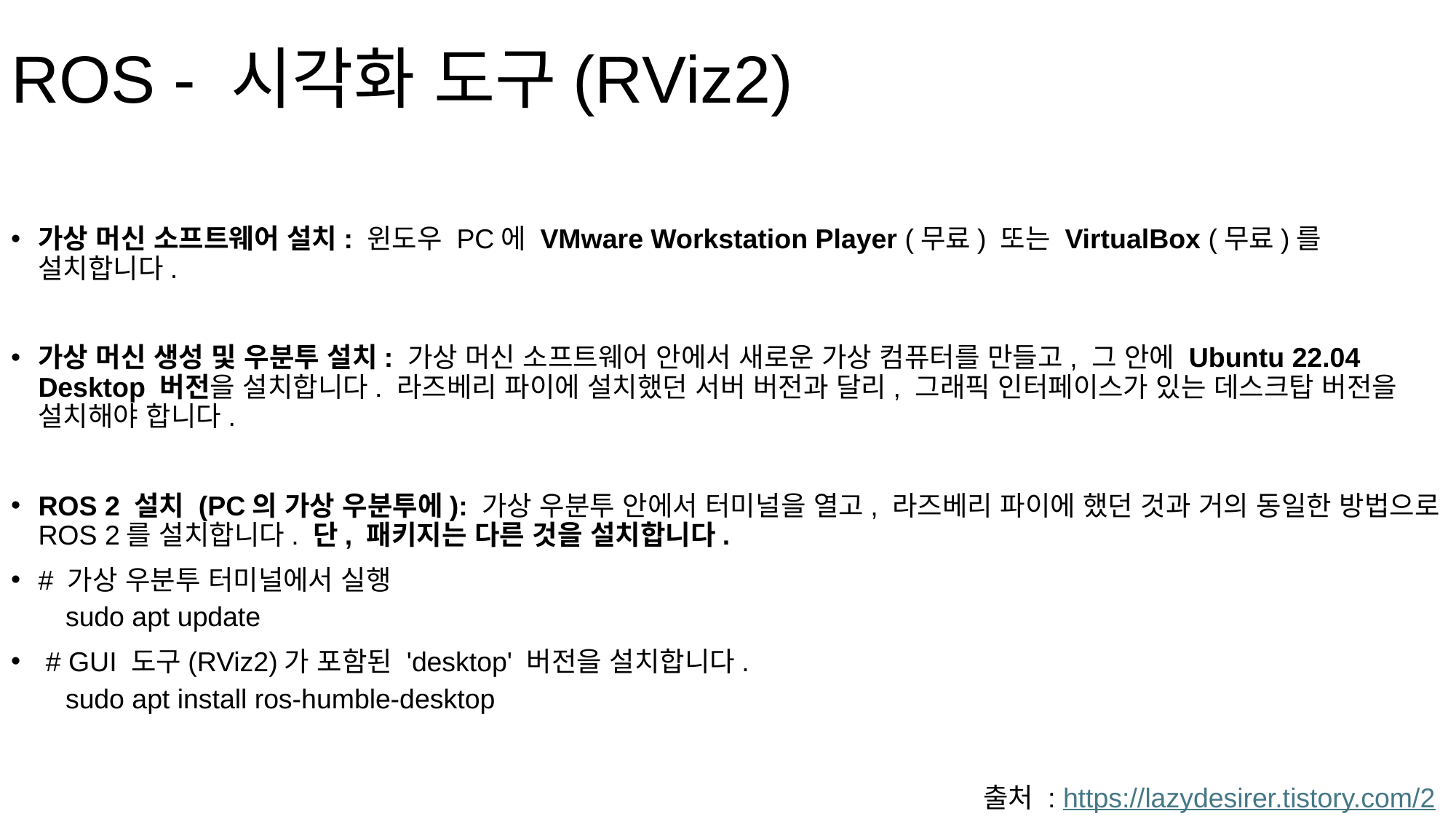

# ROS - 시각화 도구(RViz2)
가상 머신 소프트웨어 설치: 윈도우 PC에 VMware Workstation Player (무료) 또는 VirtualBox (무료)를 설치합니다.

가상 머신 생성 및 우분투 설치: 가상 머신 소프트웨어 안에서 새로운 가상 컴퓨터를 만들고, 그 안에 Ubuntu 22.04 Desktop 버전을 설치합니다. 라즈베리 파이에 설치했던 서버 버전과 달리, 그래픽 인터페이스가 있는 데스크탑 버전을 설치해야 합니다.

ROS 2 설치 (PC의 가상 우분투에): 가상 우분투 안에서 터미널을 열고, 라즈베리 파이에 했던 것과 거의 동일한 방법으로 ROS 2를 설치합니다. 단, 패키지는 다른 것을 설치합니다.
# 가상 우분투 터미널에서 실행
sudo apt update
 # GUI 도구(RViz2)가 포함된 'desktop' 버전을 설치합니다.
sudo apt install ros-humble-desktop
출처 : https://lazydesirer.tistory.com/2